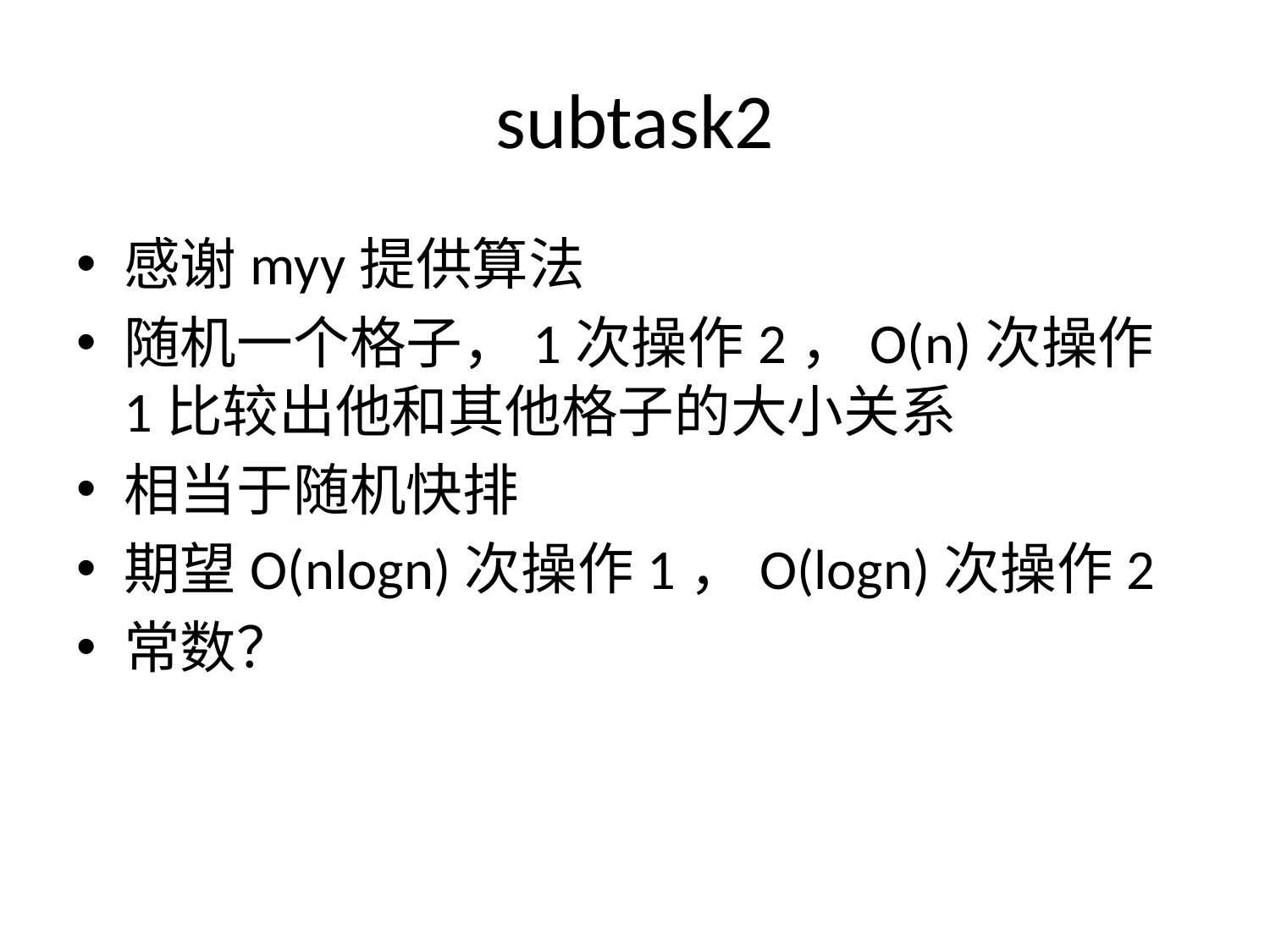

# subtask2
感谢myy提供算法
随机一个格子，1次操作2，O(n)次操作1比较出他和其他格子的大小关系
相当于随机快排
期望O(nlogn)次操作1，O(logn)次操作2
常数？